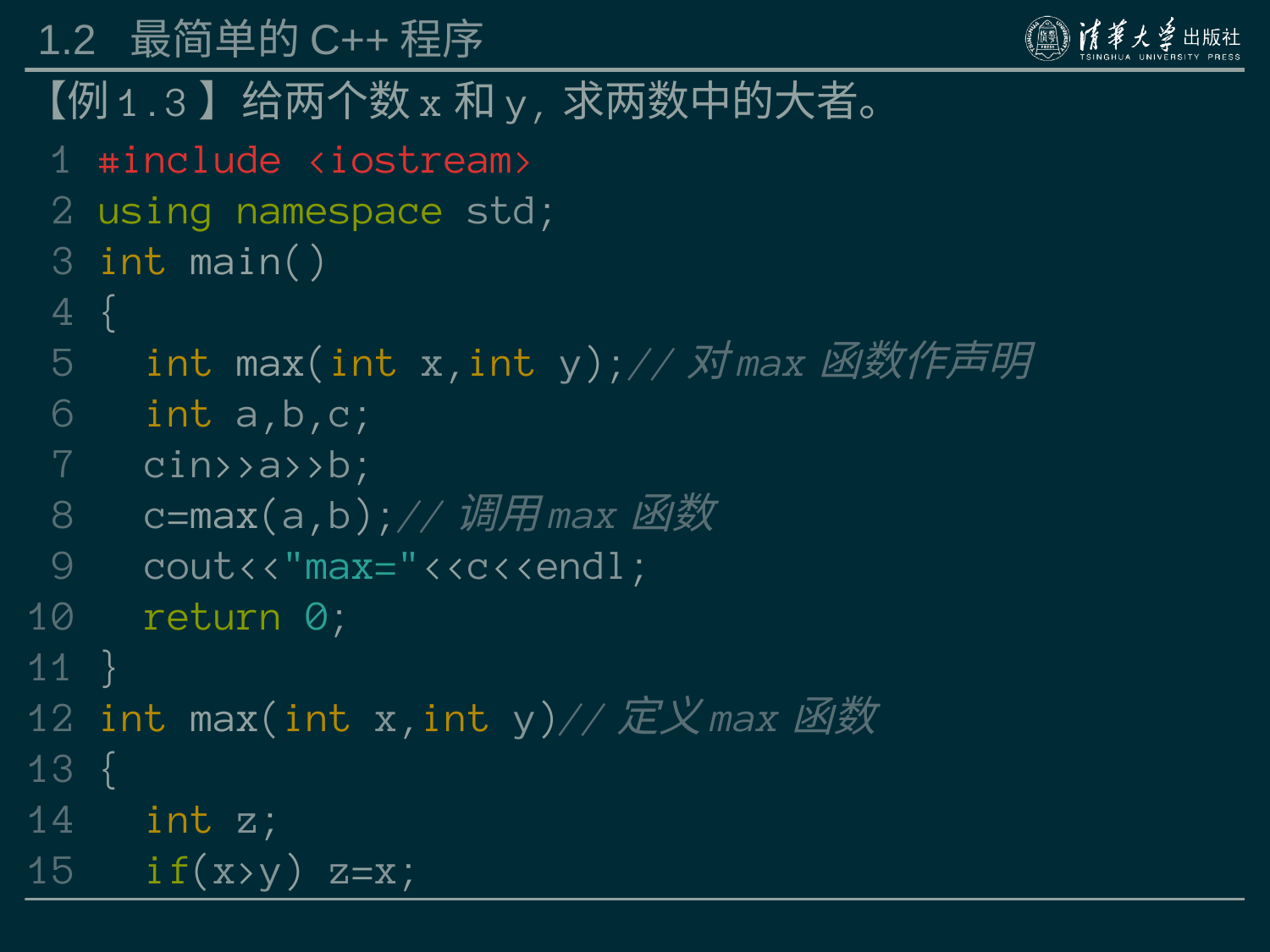

# 1.2  最简单的C++程序
【例1.3】给两个数x和y,求两数中的大者。
 1 #include <iostream>
 2 using namespace std;
 3 int main()
 4 {
 5   int max(int x,int y);//对max函数作声明
 6   int a,b,c;
 7   cin>>a>>b;
 8   c=max(a,b);//调用max函数
 9   cout<<"max="<<c<<endl;
10   return 0;
11 }
12 int max(int x,int y)//定义max函数
13 {
14   int z;
15   if(x>y) z=x;